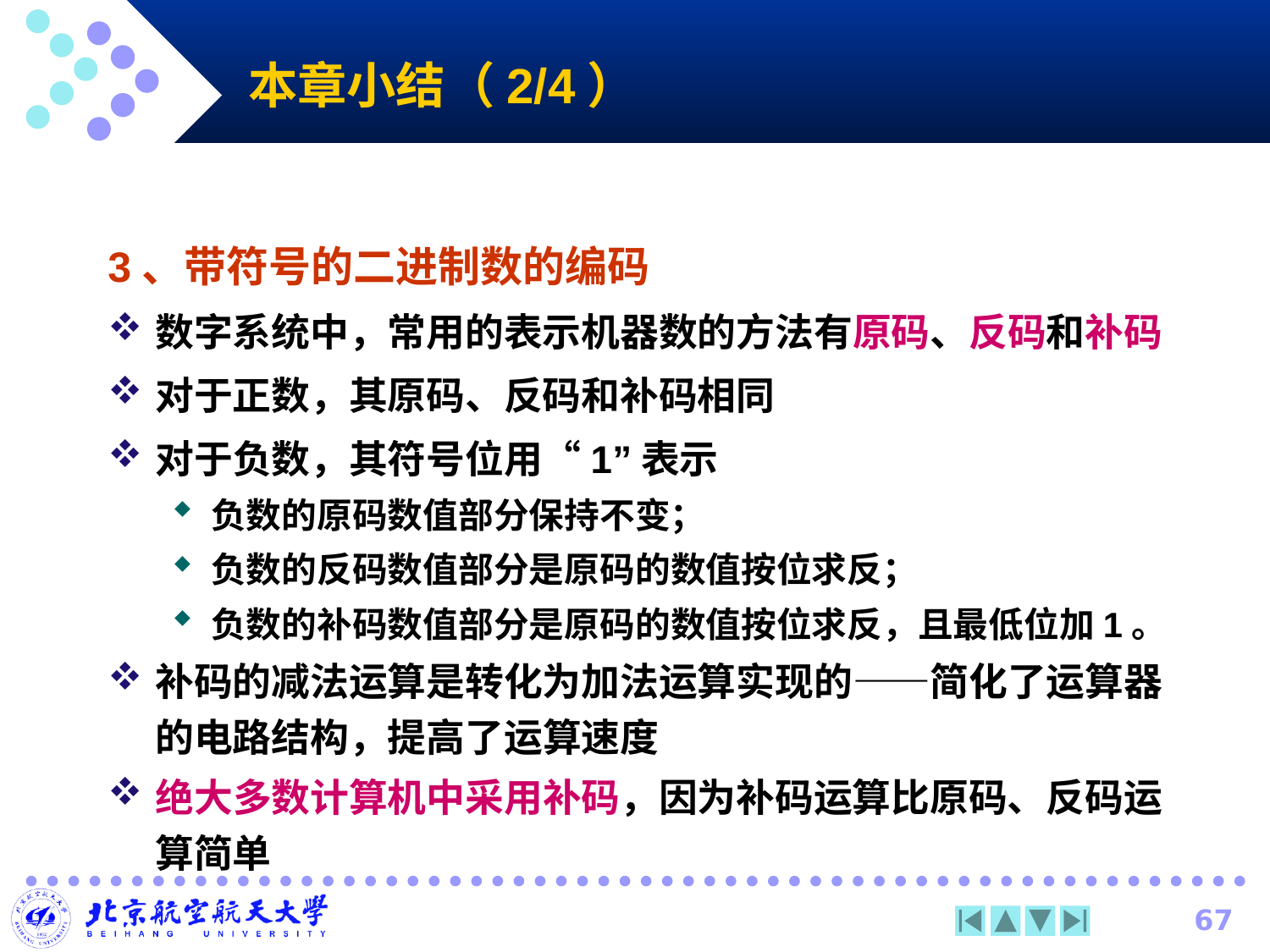

# 本章小结（2/4）
3、带符号的二进制数的编码
数字系统中，常用的表示机器数的方法有原码、反码和补码
对于正数，其原码、反码和补码相同
对于负数，其符号位用“1”表示
负数的原码数值部分保持不变；
负数的反码数值部分是原码的数值按位求反；
负数的补码数值部分是原码的数值按位求反，且最低位加1。
补码的减法运算是转化为加法运算实现的——简化了运算器的电路结构，提高了运算速度
绝大多数计算机中采用补码，因为补码运算比原码、反码运算简单

67